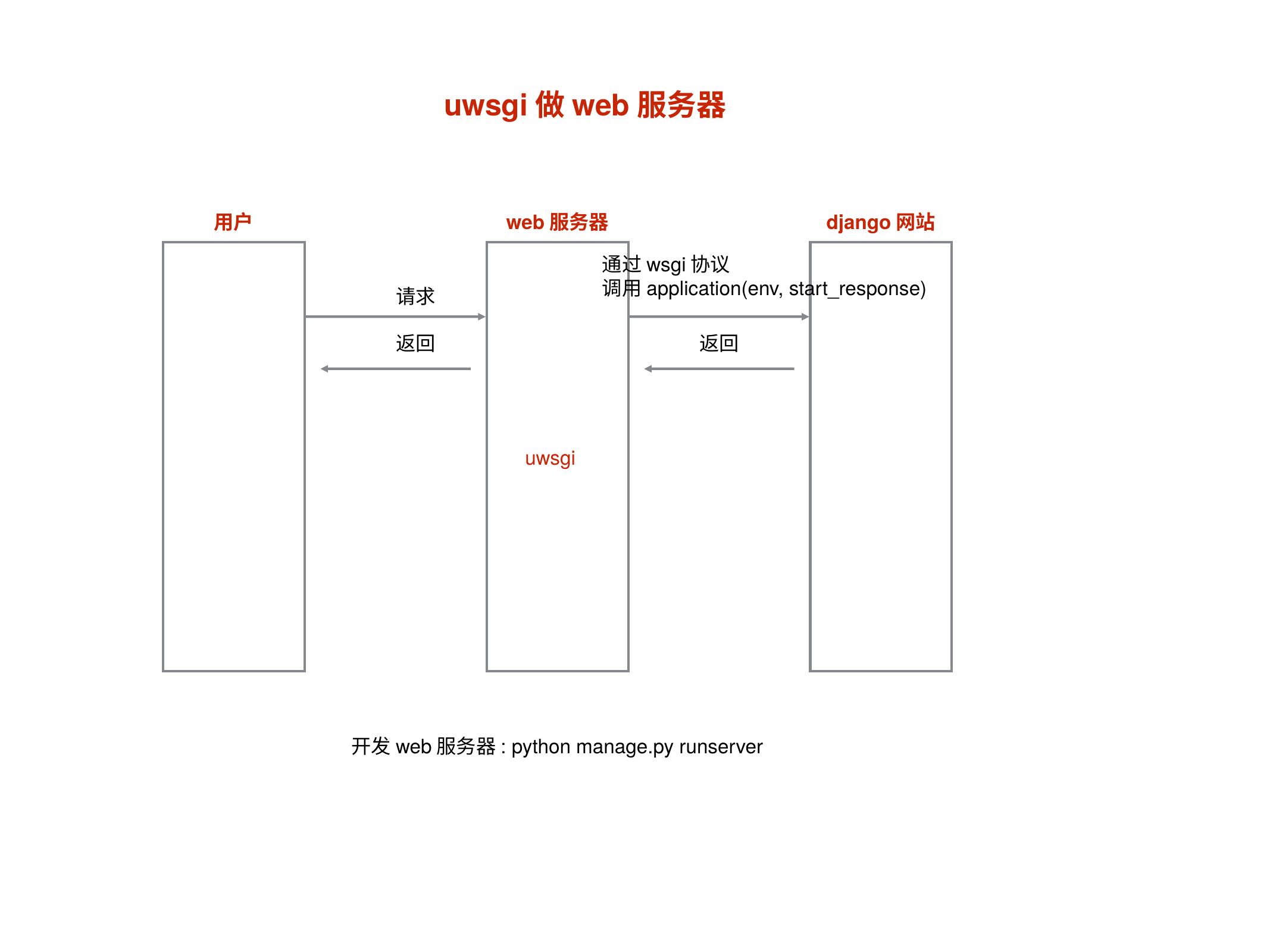

uwsgi做web服务器
用户
web服务器
django网站

通过wsgi协议
调用application(env, start_response)
请求

返回
返回

uwsgi
开发web服务器: python manage.py runserver